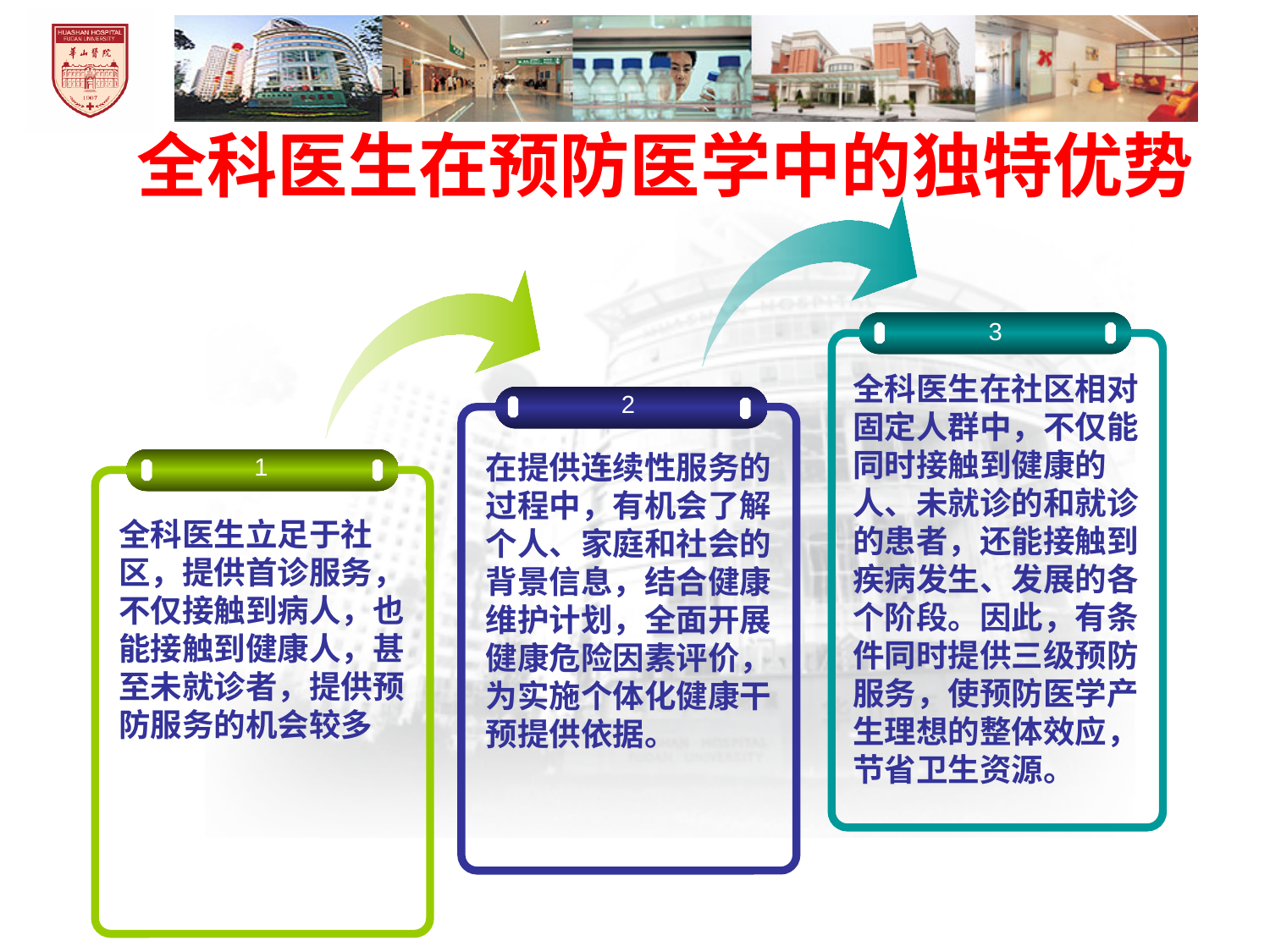

# 全科医生在预防医学中的独特优势

3

全科医生在社区相对固定人群中，不仅能同时接触到健康的人、未就诊的和就诊的患者，还能接触到疾病发生、发展的各个阶段。因此，有条件同时提供三级预防服务，使预防医学产生理想的整体效应，节省卫生资源。
2

在提供连续性服务的过程中，有机会了解个人、家庭和社会的背景信息，结合健康维护计划，全面开展健康危险因素评价，为实施个体化健康干预提供依据。
1

全科医生立足于社区，提供首诊服务，不仅接触到病人，也能接触到健康人，甚至未就诊者，提供预防服务的机会较多